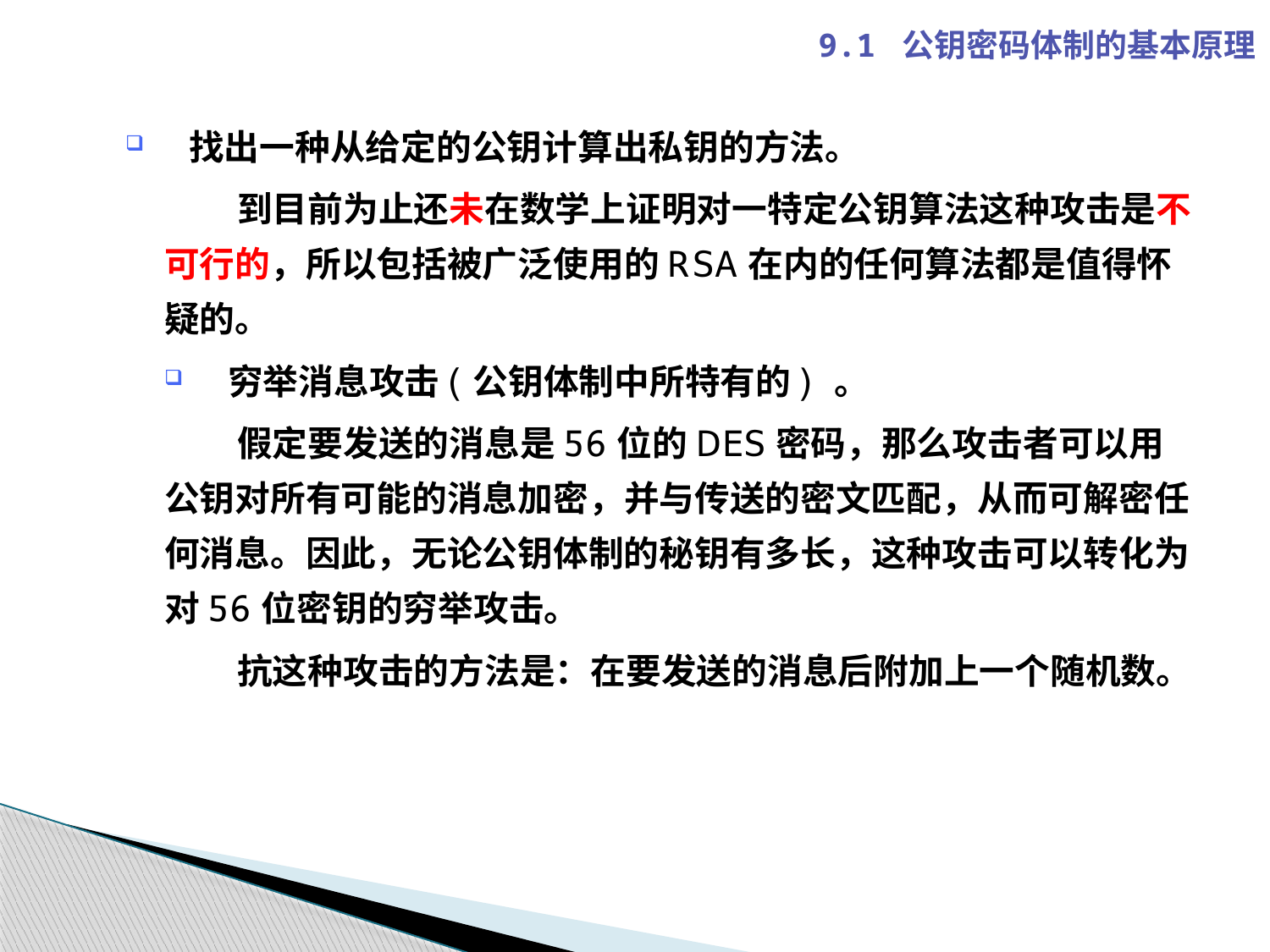

9.1 公钥密码体制的基本原理
找出一种从给定的公钥计算出私钥的方法。
        到目前为止还未在数学上证明对一特定公钥算法这种攻击是不可行的，所以包括被广泛使用的RSA在内的任何算法都是值得怀疑的。
穷举消息攻击(公钥体制中所特有的) 。
        假定要发送的消息是56位的DES密码，那么攻击者可以用公钥对所有可能的消息加密，并与传送的密文匹配，从而可解密任何消息。因此，无论公钥体制的秘钥有多长，这种攻击可以转化为对56位密钥的穷举攻击。
        抗这种攻击的方法是：在要发送的消息后附加上一个随机数。